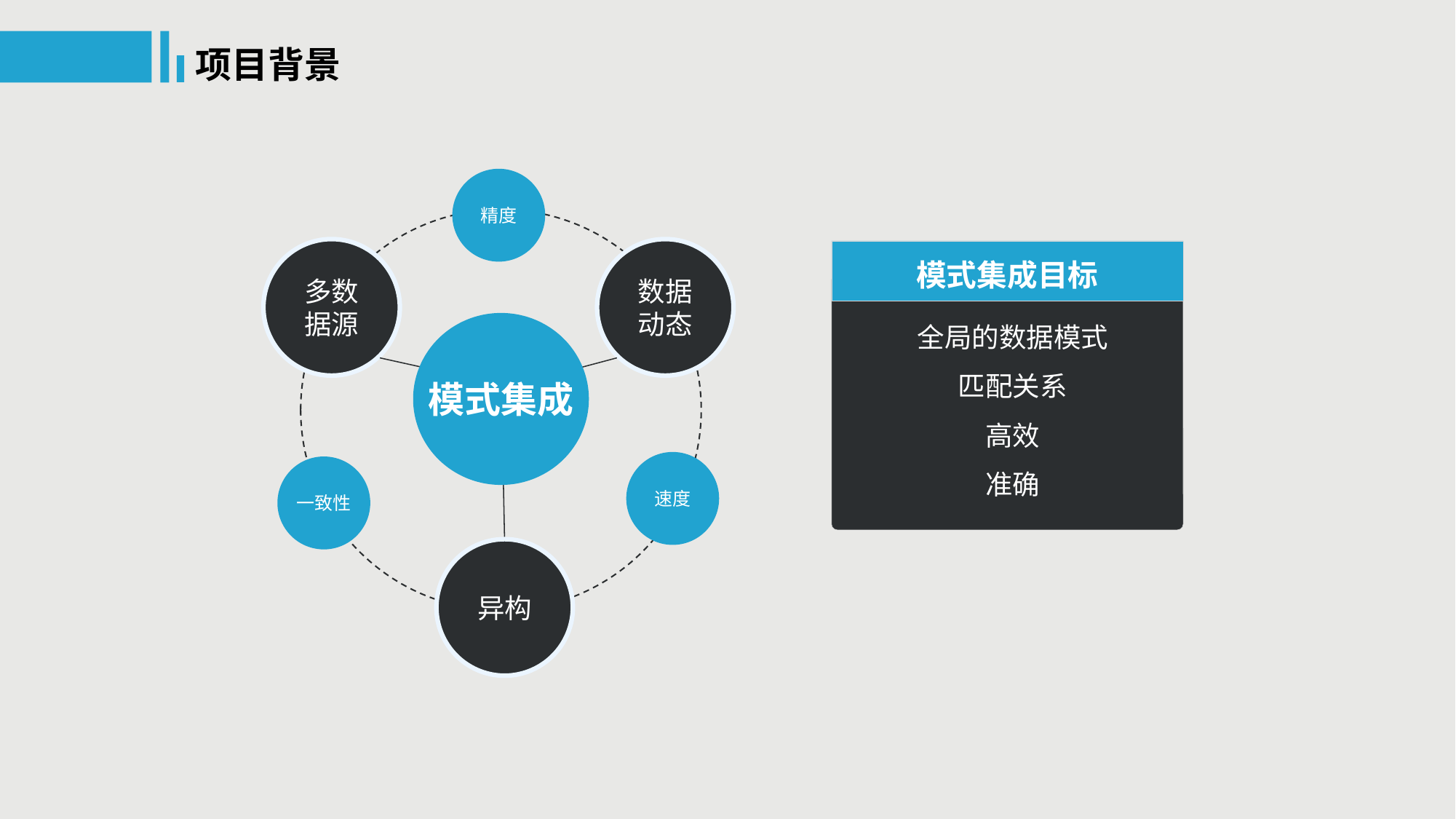

项目背景

精度

多数据源
数据动态
模式集成目标
全局的数据模式
匹配关系
高效
准确
模式集成

速度
一致性

异构